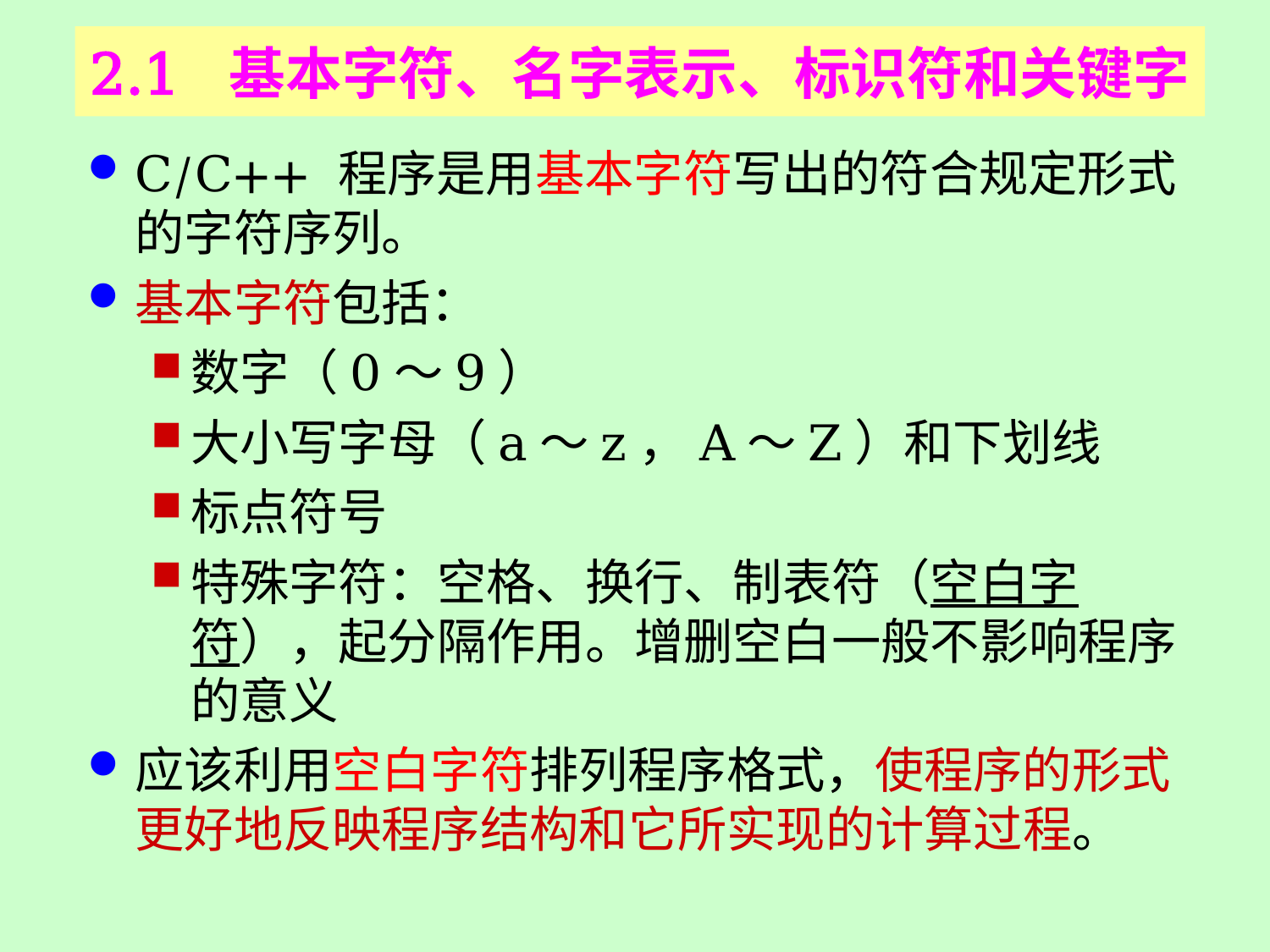

# 2.1  基本字符、名字表示、标识符和关键字
C/C++ 程序是用基本字符写出的符合规定形式的字符序列。
基本字符包括：
数字（0～9）
大小写字母（a～z，A～Z）和下划线
标点符号
特殊字符：空格、换行、制表符（空白字符），起分隔作用。增删空白一般不影响程序的意义
应该利用空白字符排列程序格式，使程序的形式更好地反映程序结构和它所实现的计算过程。
4